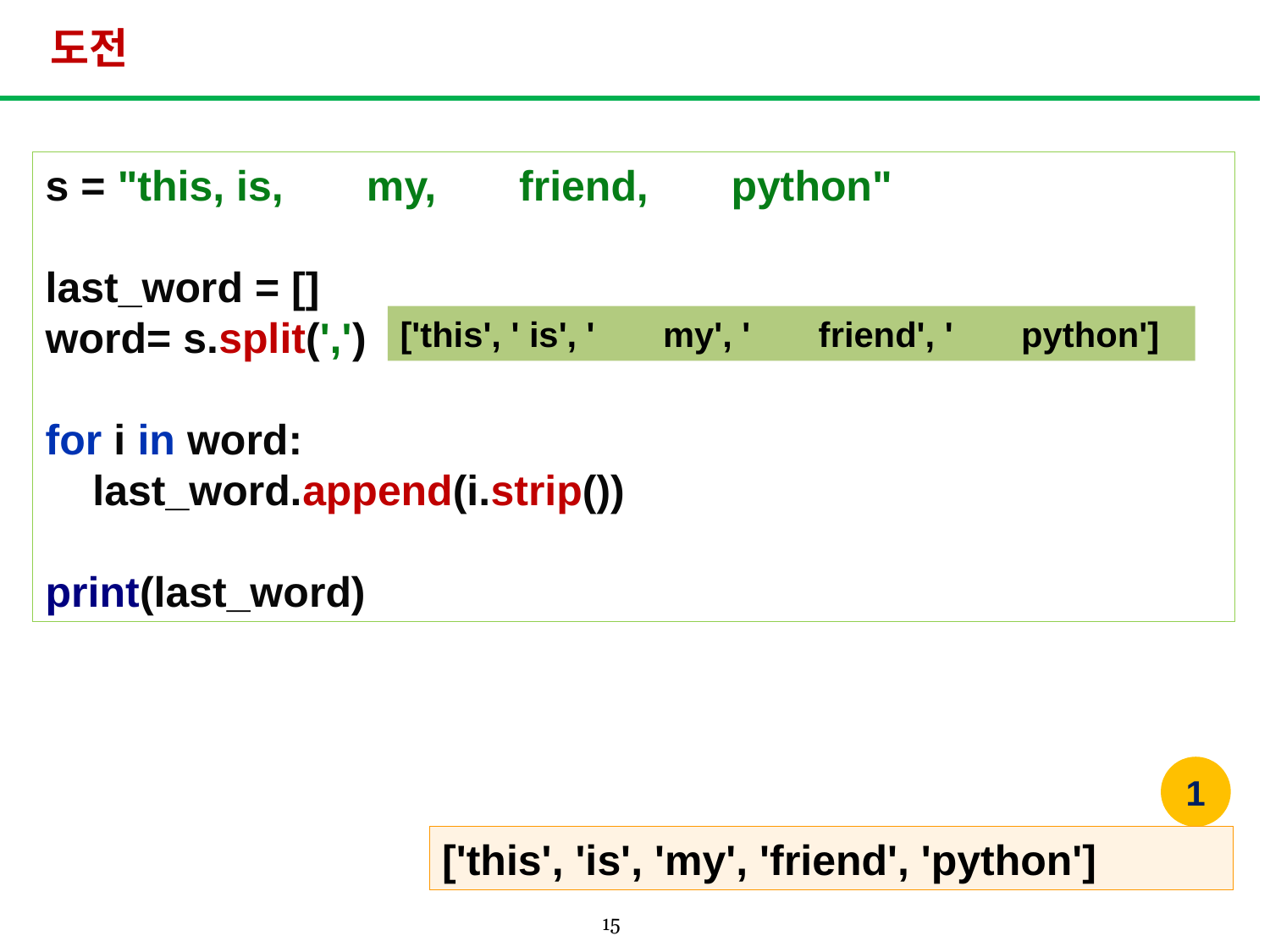

# 도전
s = "this, is,       my,       friend,       python"
last_word = []
word= s.split(',')
for i in word:
    last_word.append(i.strip())
print(last_word)
['this', ' is', '       my', '       friend', '       python']
1
['this', 'is', 'my', 'friend', 'python']
15